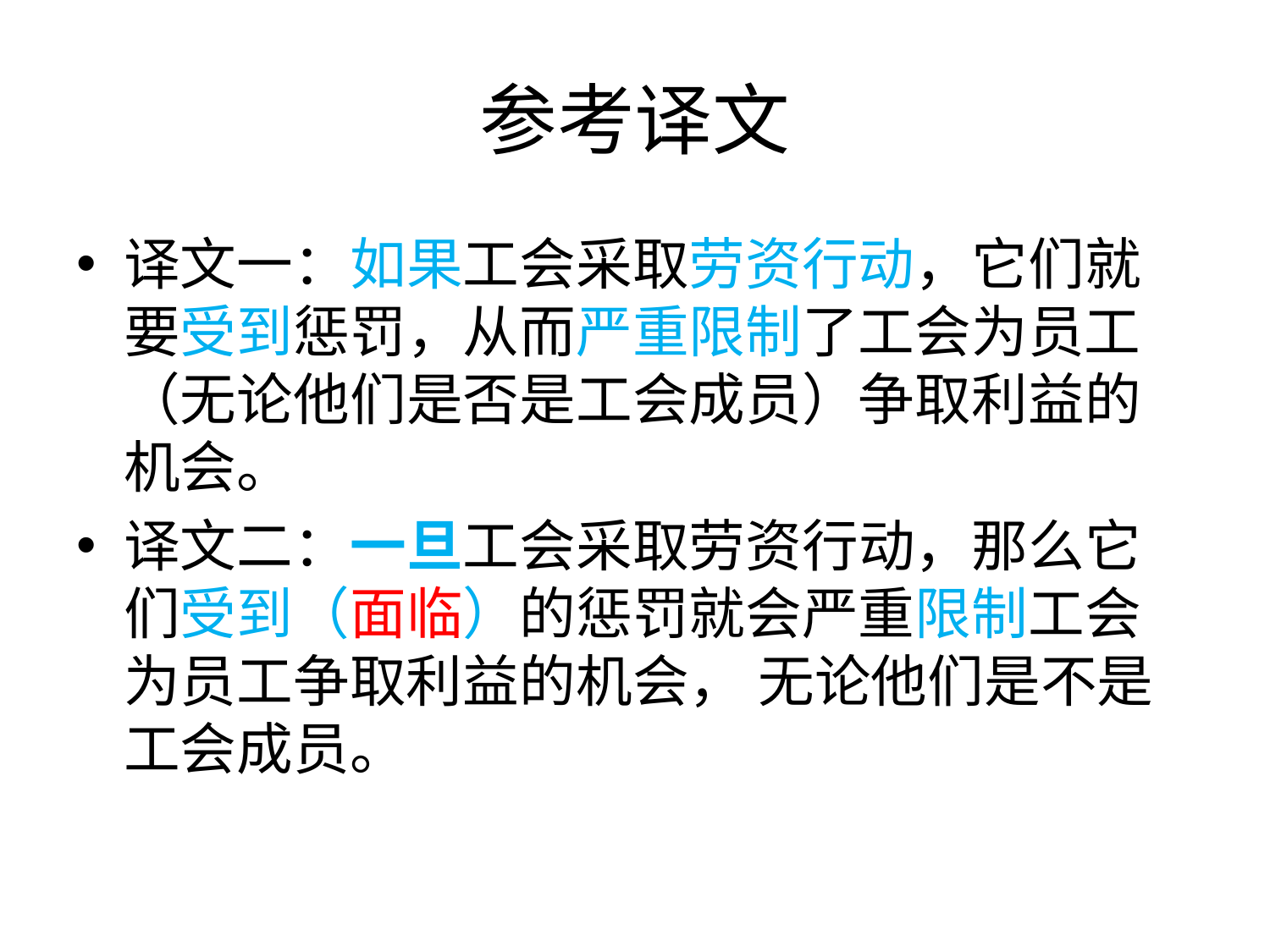

# 参考译文
译文一：如果工会采取劳资行动，它们就要受到惩罚，从而严重限制了工会为员工（无论他们是否是工会成员）争取利益的机会。
译文二：一旦工会采取劳资行动，那么它们受到（面临）的惩罚就会严重限制工会为员工争取利益的机会， 无论他们是不是工会成员。